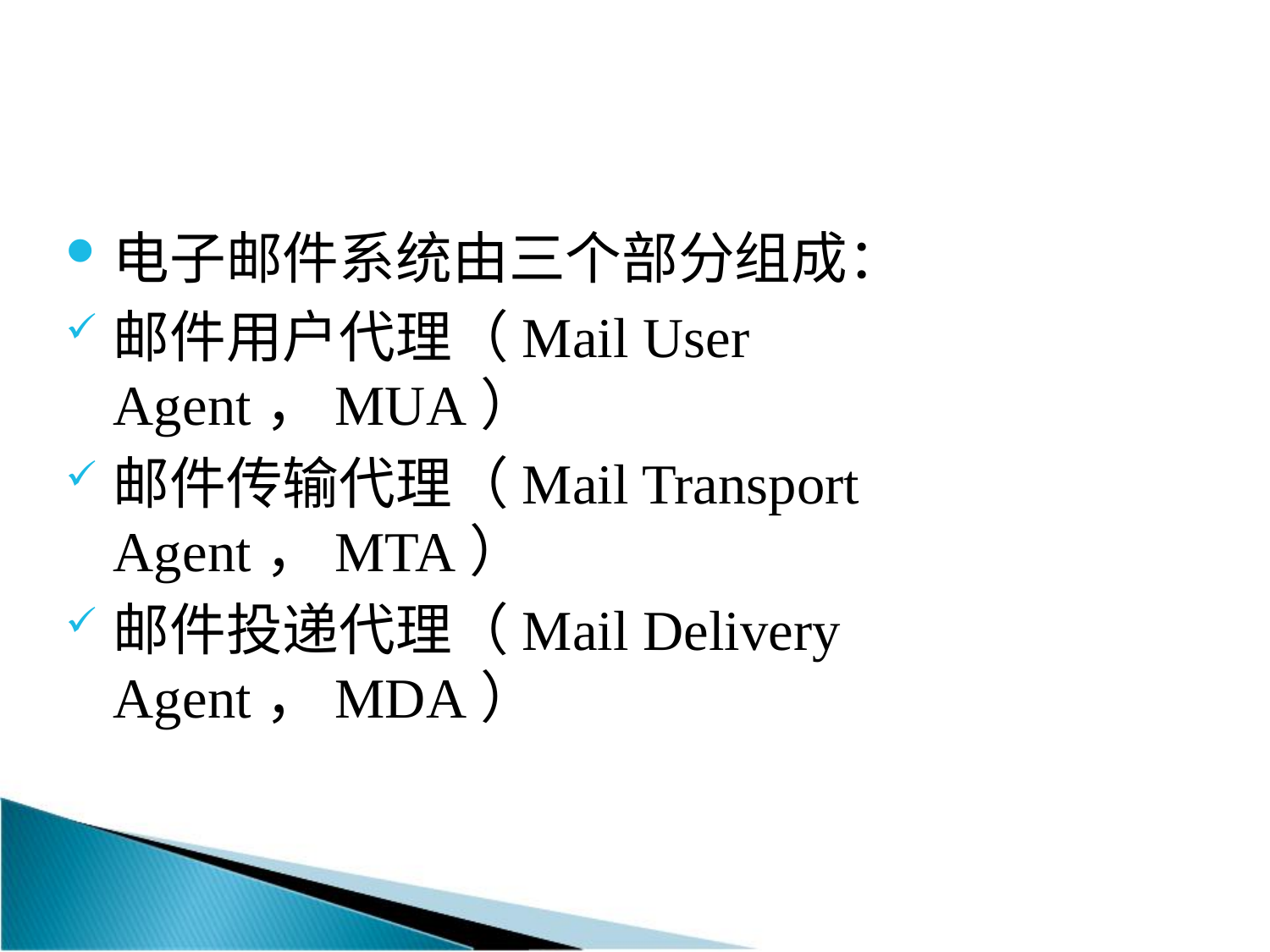

#
电子邮件系统由三个部分组成：
邮件用户代理（Mail User Agent，MUA）
邮件传输代理（Mail Transport Agent，MTA）
邮件投递代理（Mail Delivery Agent，MDA）